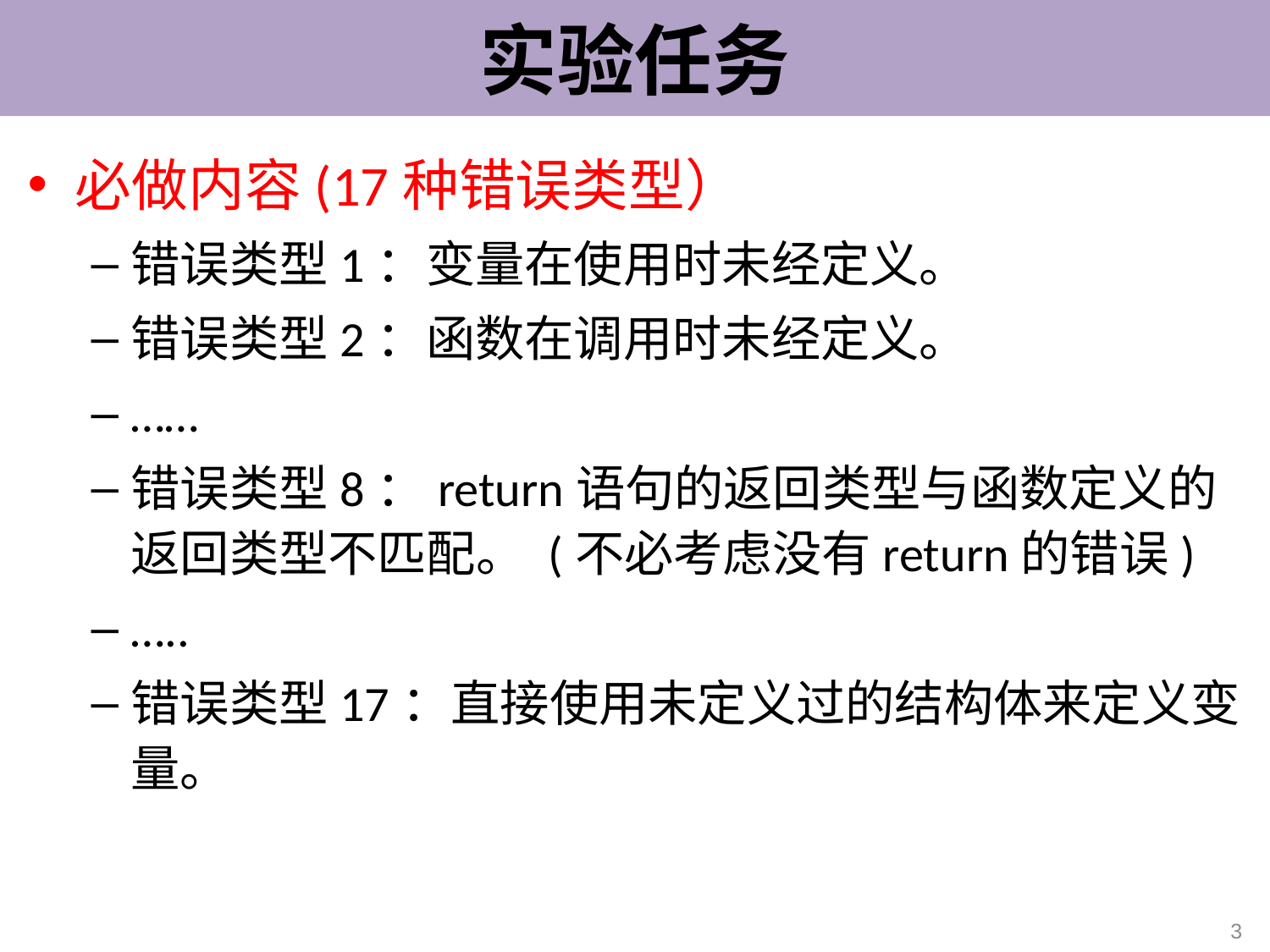

# 实验任务
必做内容(17种错误类型）
错误类型1：变量在使用时未经定义。
错误类型2：函数在调用时未经定义。
……
错误类型8：return语句的返回类型与函数定义的返回类型不匹配。 (不必考虑没有return的错误)
…..
错误类型17：直接使用未定义过的结构体来定义变量。

3